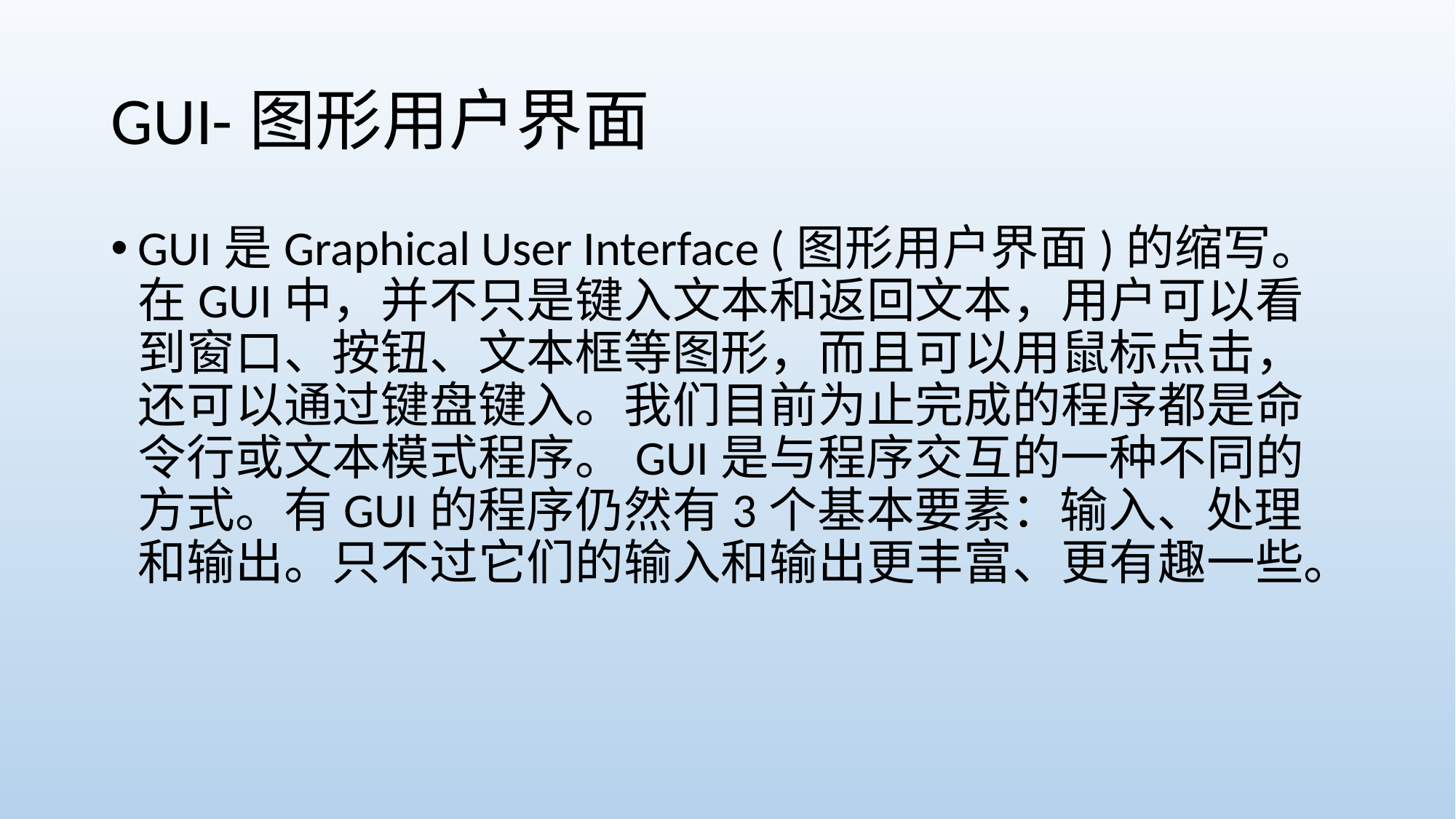

# GUI-图形用户界面
GUI是Graphical User Interface (图形用户界面)的缩写。在GUI中，并不只是键入文本和返回文本，用户可以看到窗口、按钮、文本框等图形，而且可以用鼠标点击，还可以通过键盘键入。我们目前为止完成的程序都是命令行或文本模式程序。GUI是与程序交互的一种不同的方式。有GUI的程序仍然有3个基本要素：输入、处理和输出。只不过它们的输入和输出更丰富、更有趣一些。